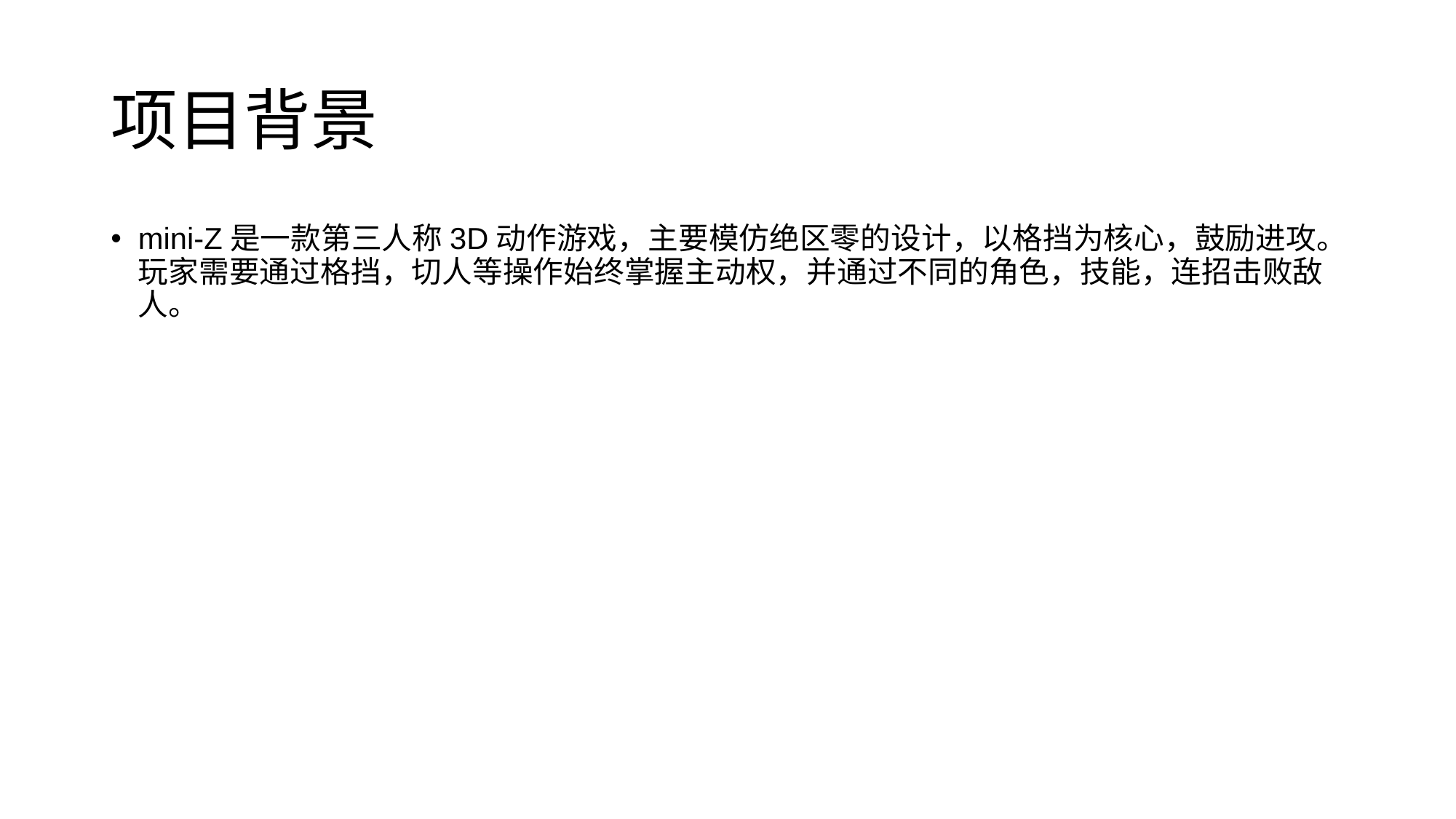

# 项目背景
mini-Z是一款第三人称3D动作游戏，主要模仿绝区零的设计，以格挡为核心，鼓励进攻。玩家需要通过格挡，切人等操作始终掌握主动权，并通过不同的角色，技能，连招击败敌人。